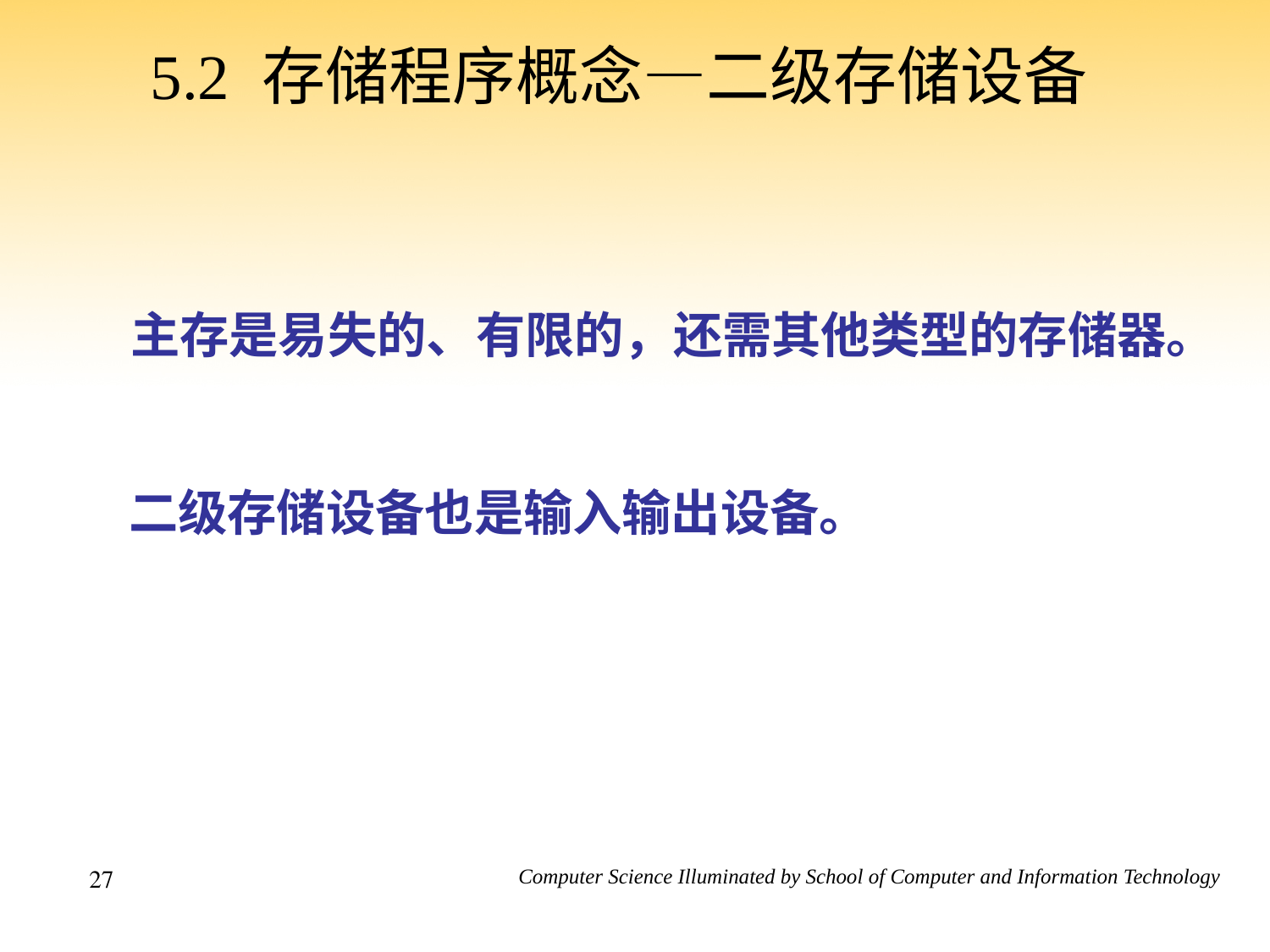

# 5.2 存储程序概念—二级存储设备
 主存是易失的、有限的，还需其他类型的存储器。
二级存储设备也是输入输出设备。
27